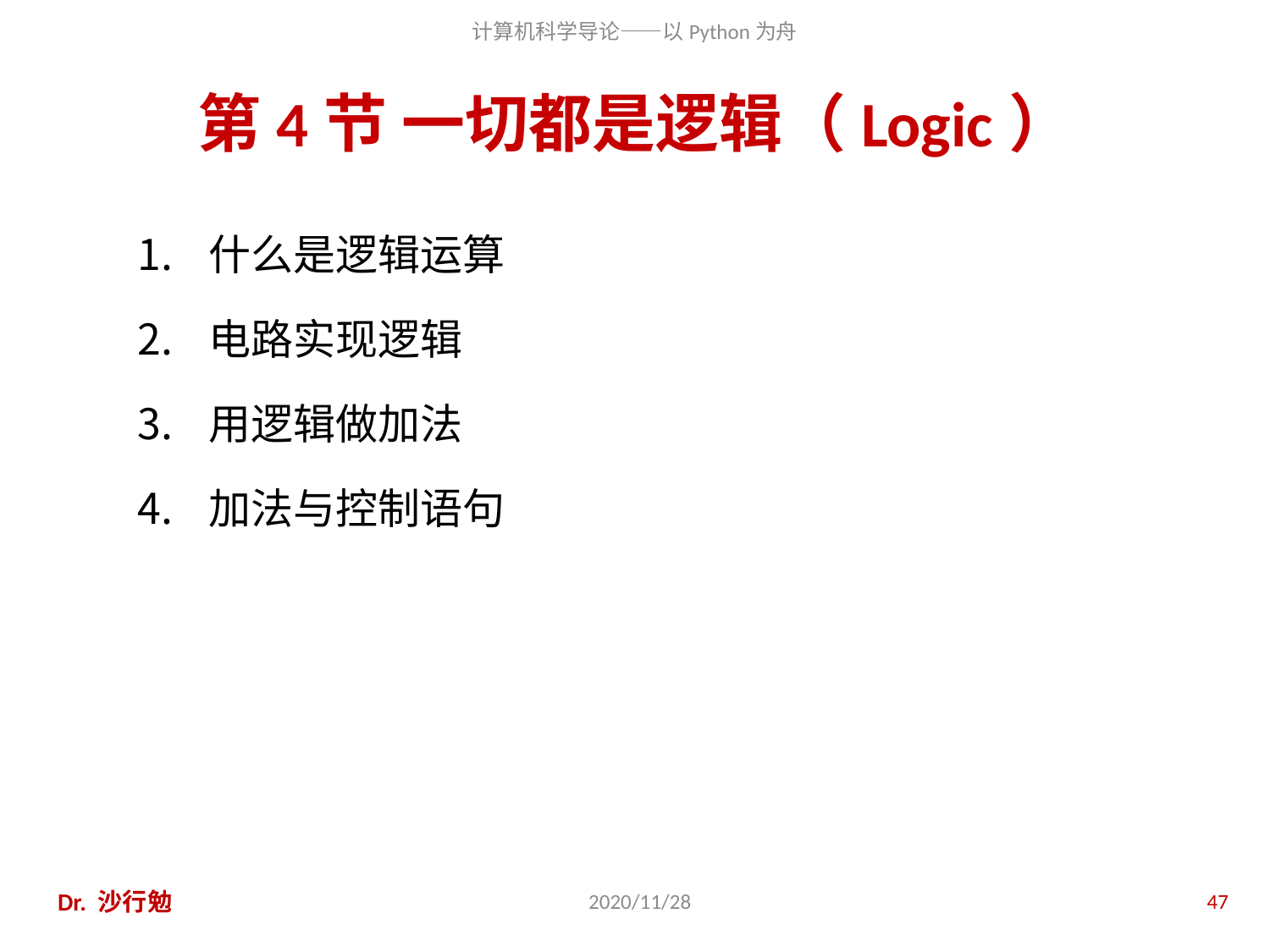

# 第4节 一切都是逻辑（Logic）
什么是逻辑运算
电路实现逻辑
用逻辑做加法
加法与控制语句
Dr. 沙行勉
2020/11/28
47